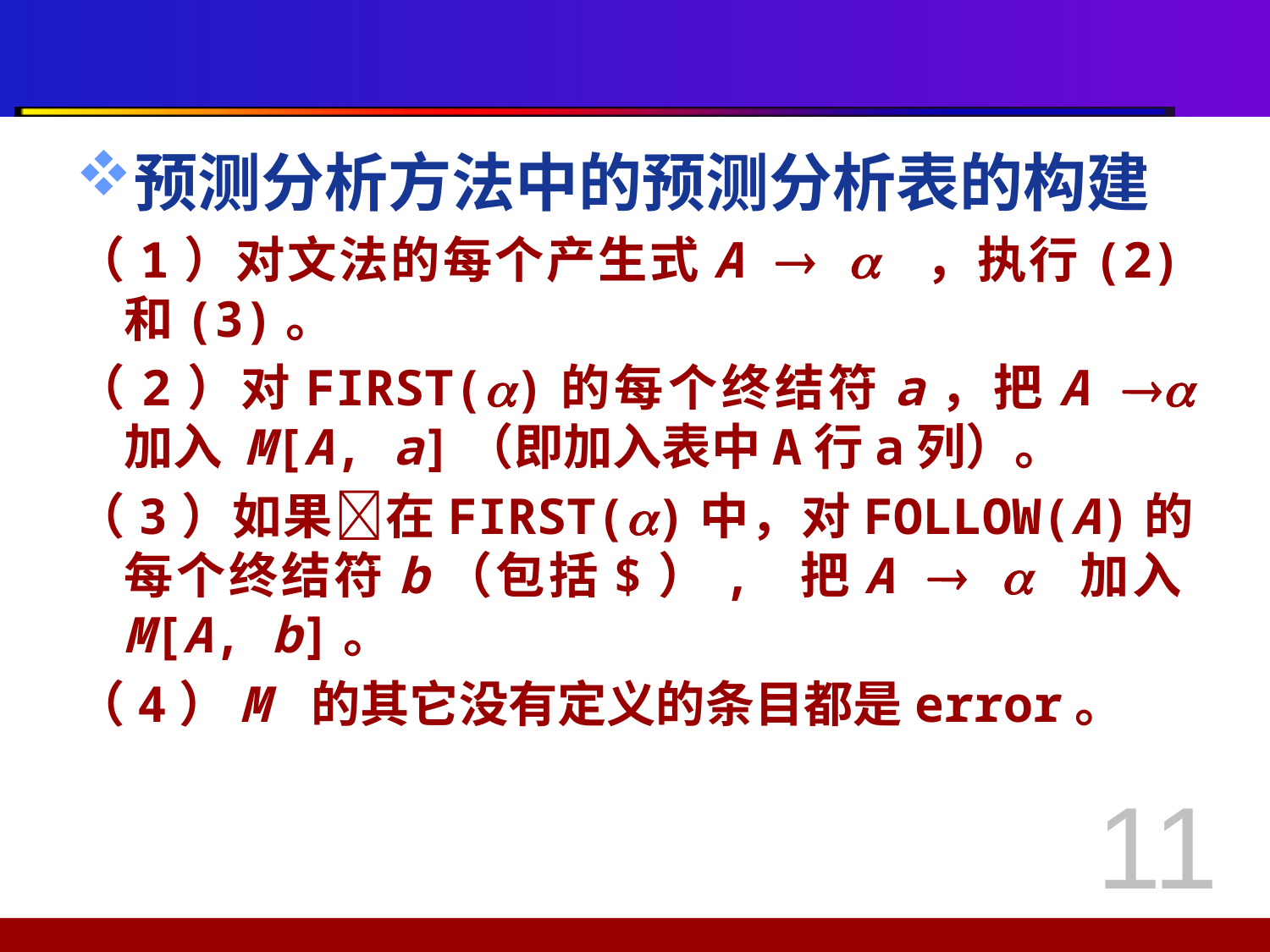

#
预测分析方法中的预测分析表的构建
（1）对文法的每个产生式A → α ，执行(2)和(3)。
（2）对FIRST(α)的每个终结符a，把A →α 加入 M[A, a]（即加入表中A行a列）。
（3）如果ε在FIRST(α)中，对FOLLOW(A)的每个终结符b（包括$）, 把A → α 加入M[A, b]。
（4）M 的其它没有定义的条目都是error。
11